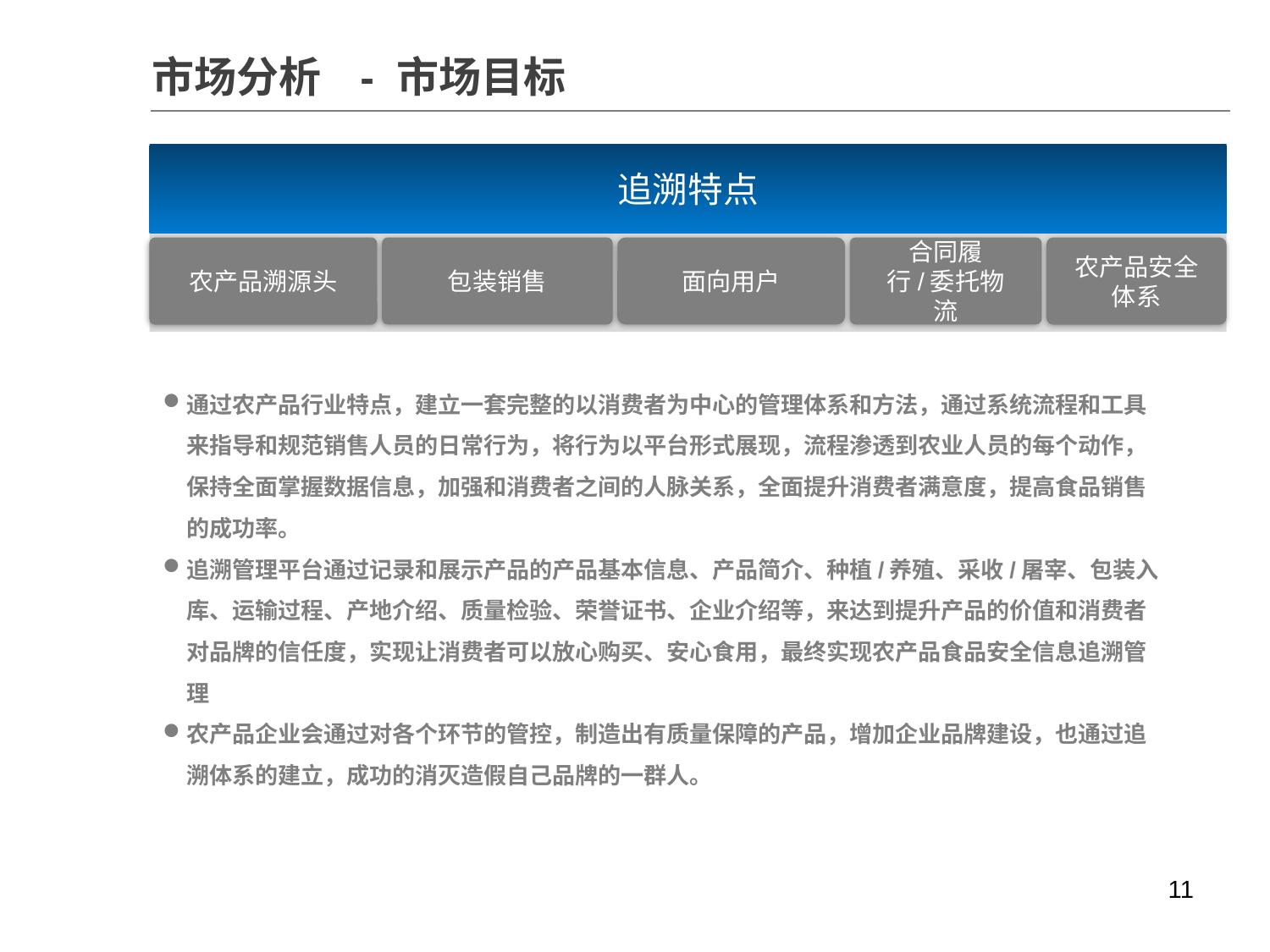

市场分析   - 市场目标
追溯特点

农产品溯源头
包装销售
面向用户

合同履行/委托物流

农产品安全体系
通过农产品行业特点，建立一套完整的以消费者为中心的管理体系和方法，通过系统流程和工具来指导和规范销售人员的日常行为，将行为以平台形式展现，流程渗透到农业人员的每个动作，保持全面掌握数据信息，加强和消费者之间的人脉关系，全面提升消费者满意度，提高食品销售的成功率。
追溯管理平台通过记录和展示产品的产品基本信息、产品简介、种植/养殖、采收/屠宰、包装入库、运输过程、产地介绍、质量检验、荣誉证书、企业介绍等，来达到提升产品的价值和消费者对品牌的信任度，实现让消费者可以放心购买、安心食用，最终实现农产品食品安全信息追溯管理
农产品企业会通过对各个环节的管控，制造出有质量保障的产品，增加企业品牌建设，也通过追溯体系的建立，成功的消灭造假自己品牌的一群人。
11